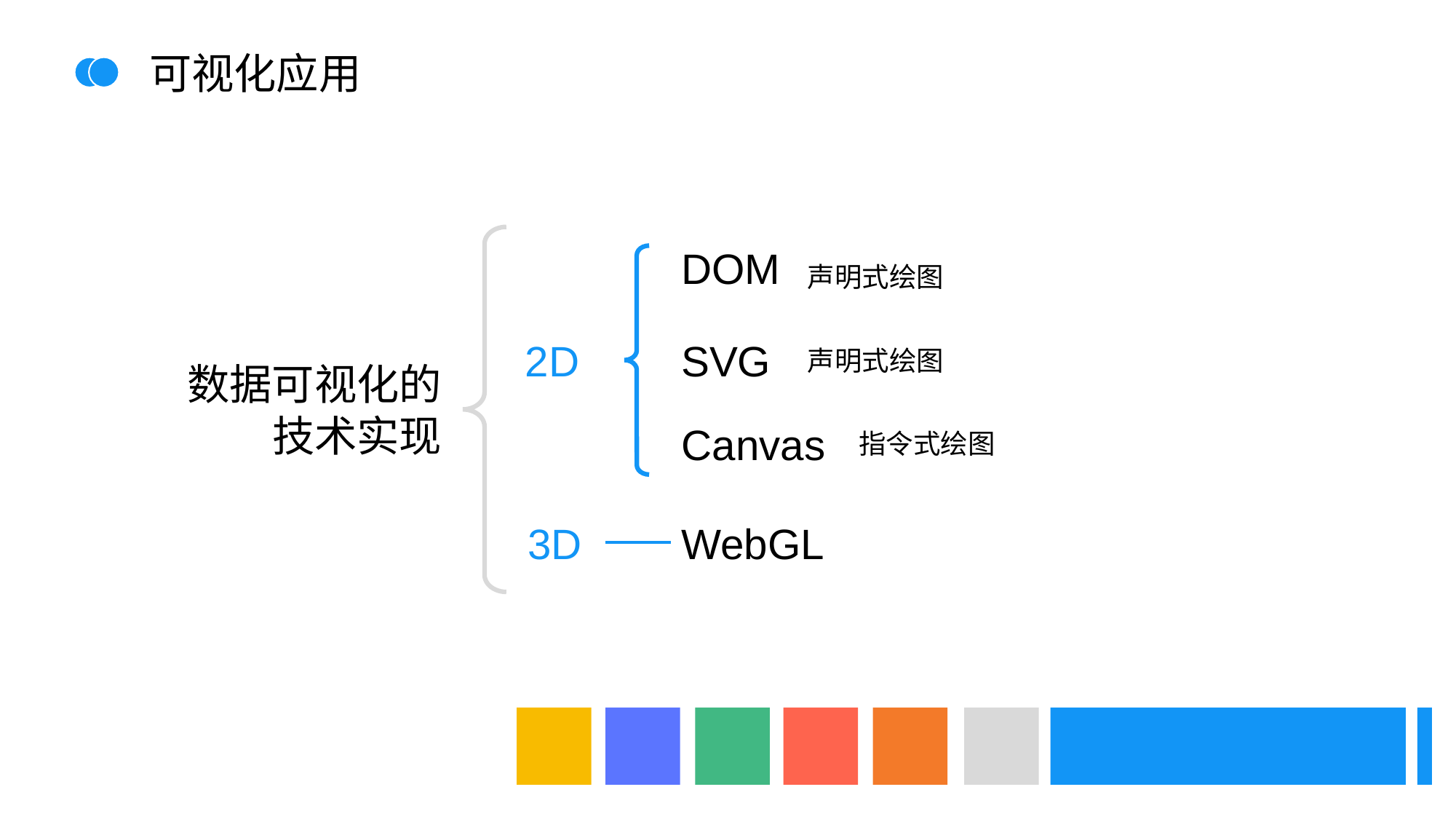

可视化应用

DOM

声明式绘图
SVG
2D
声明式绘图
数据可视化的技术实现
Canvas
指令式绘图
3D
WebGL